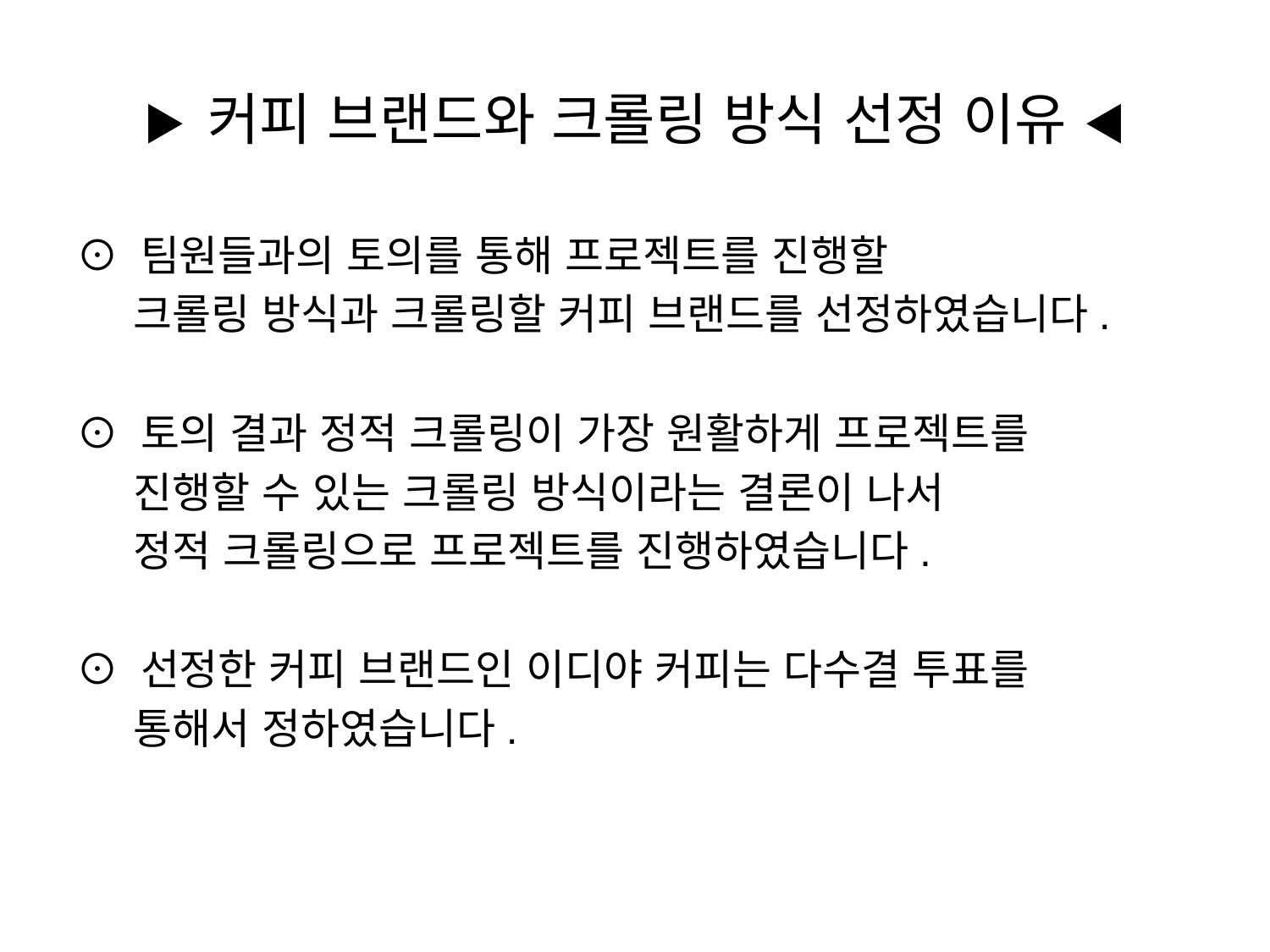

# ▶ 커피 브랜드와 크롤링 방식 선정 이유 ◀
⊙ 팀원들과의 토의를 통해 프로젝트를 진행할
    크롤링 방식과 크롤링할 커피 브랜드를 선정하였습니다.

⊙ 토의 결과 정적 크롤링이 가장 원활하게 프로젝트를
    진행할 수 있는 크롤링 방식이라는 결론이 나서
    정적 크롤링으로 프로젝트를 진행하였습니다.

⊙ 선정한 커피 브랜드인 이디야 커피는 다수결 투표를
    통해서 정하였습니다.